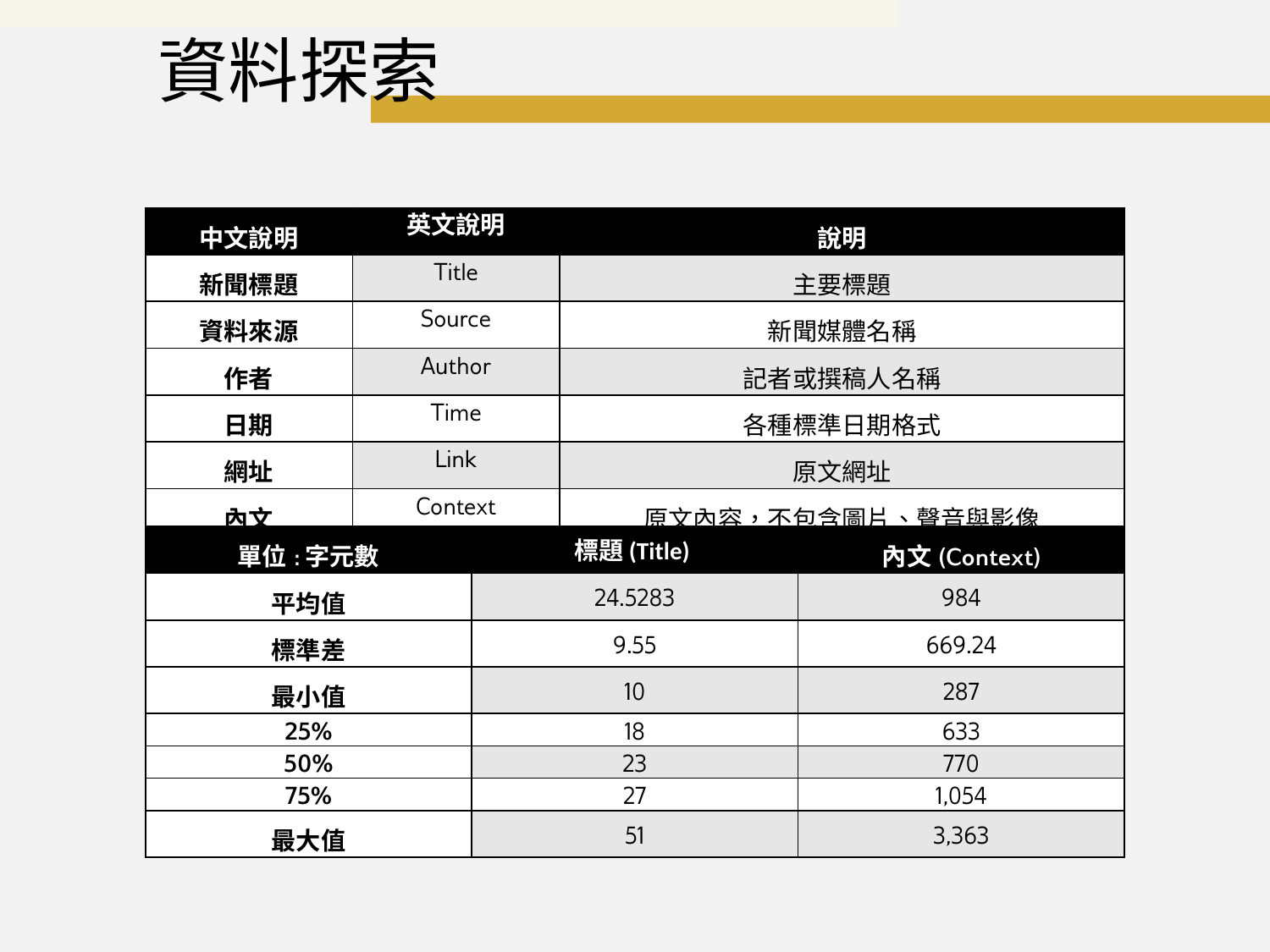

資料探索

| 中文說明 | 英文說明 | 說明 |
| --- | --- | --- |
| 新聞標題 | Title | 主要標題 |
| 資料來源 | Source | 新聞媒體名稱 |
| 作者 | Author | 記者或撰稿人名稱 |
| 日期 | Time | 各種標準日期格式 |
| 網址 | Link | 原文網址 |
| 內文 | Context | 原文內容，不包含圖片、聲音與影像 |
| 單位:字元數 | 標題(Title) | 內文(Context) |
| --- | --- | --- |
| 平均值 | 24.5283 | 984 |
| 標準差 | 9.55 | 669.24 |
| 最小值 | 10 | 287 |
| 25% | 18 | 633 |
| 50% | 23 | 770 |
| 75% | 27 | 1,054 |
| 最大值 | 51 | 3,363 |